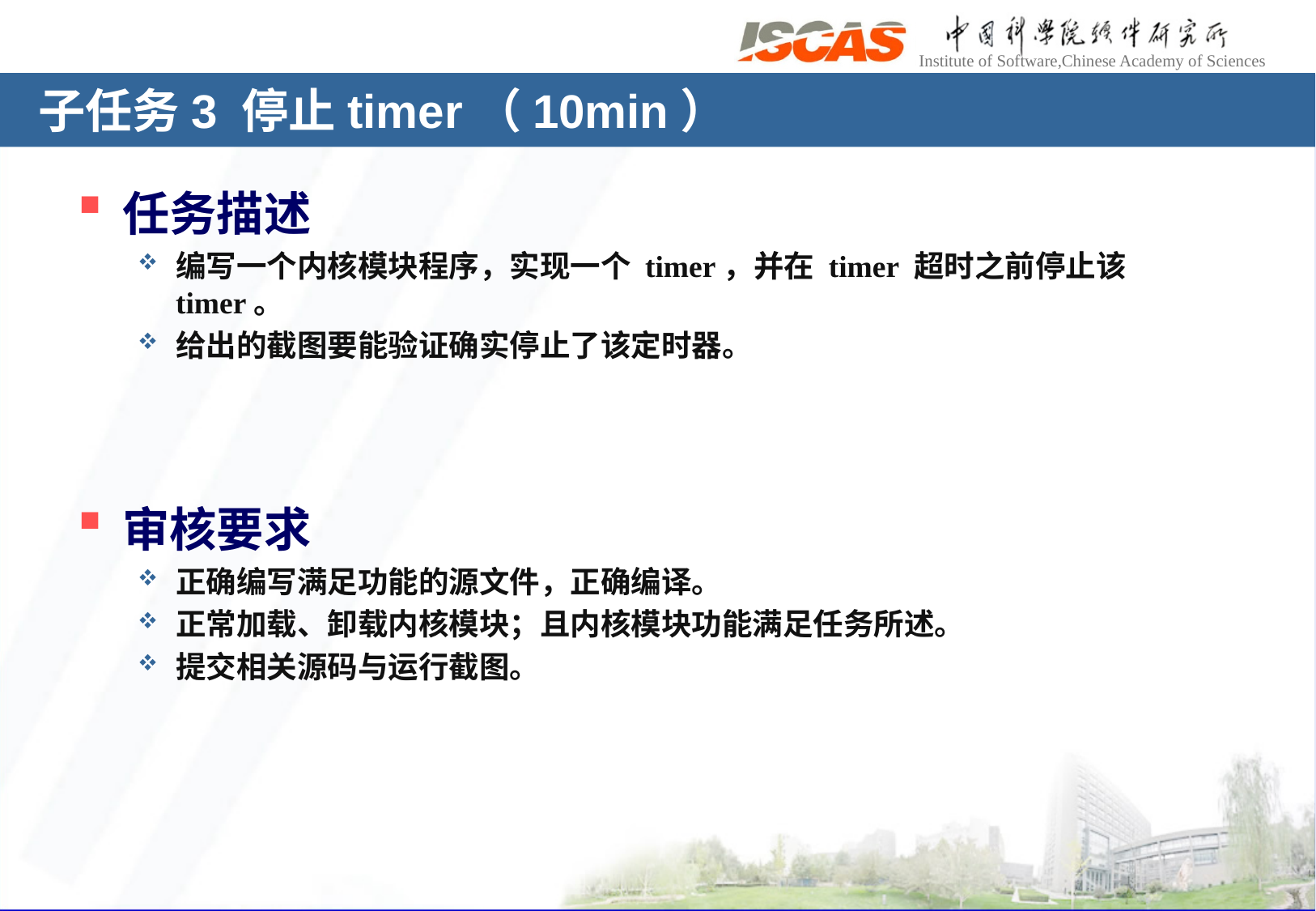

# 子任务3 停止timer（10min）
任务描述
编写一个内核模块程序，实现一个 timer，并在 timer 超时之前停止该 timer。
给出的截图要能验证确实停止了该定时器。

审核要求
正确编写满足功能的源文件，正确编译。
正常加载、卸载内核模块；且内核模块功能满足任务所述。
提交相关源码与运行截图。